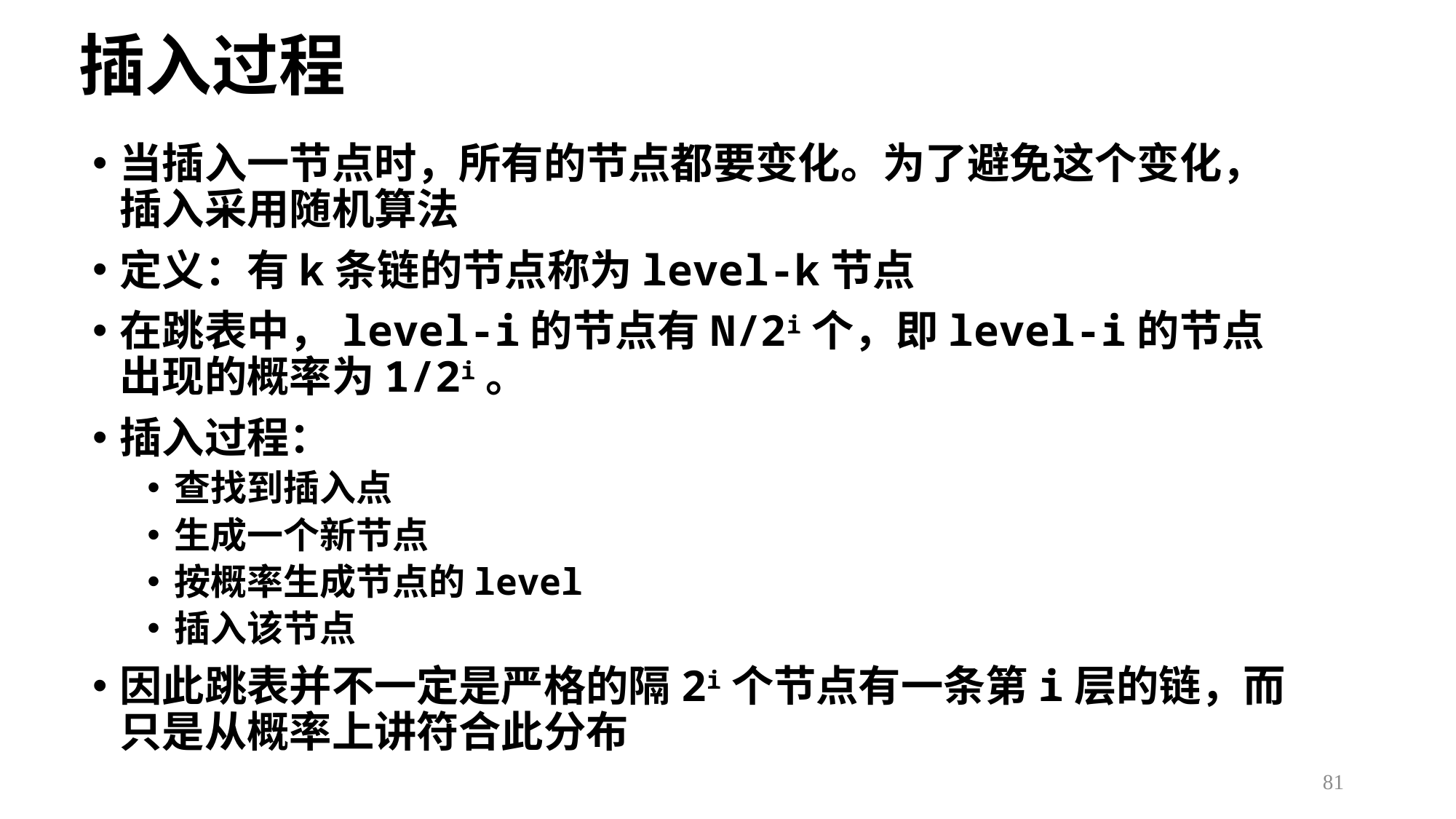

# 插入过程
当插入一节点时，所有的节点都要变化。为了避免这个变化，插入采用随机算法
定义：有k条链的节点称为level-k节点
在跳表中，level-i的节点有N/2i个，即level-i的节点出现的概率为1/2i。
插入过程：
查找到插入点
生成一个新节点
按概率生成节点的level
插入该节点
因此跳表并不一定是严格的隔2i个节点有一条第i层的链，而只是从概率上讲符合此分布
81